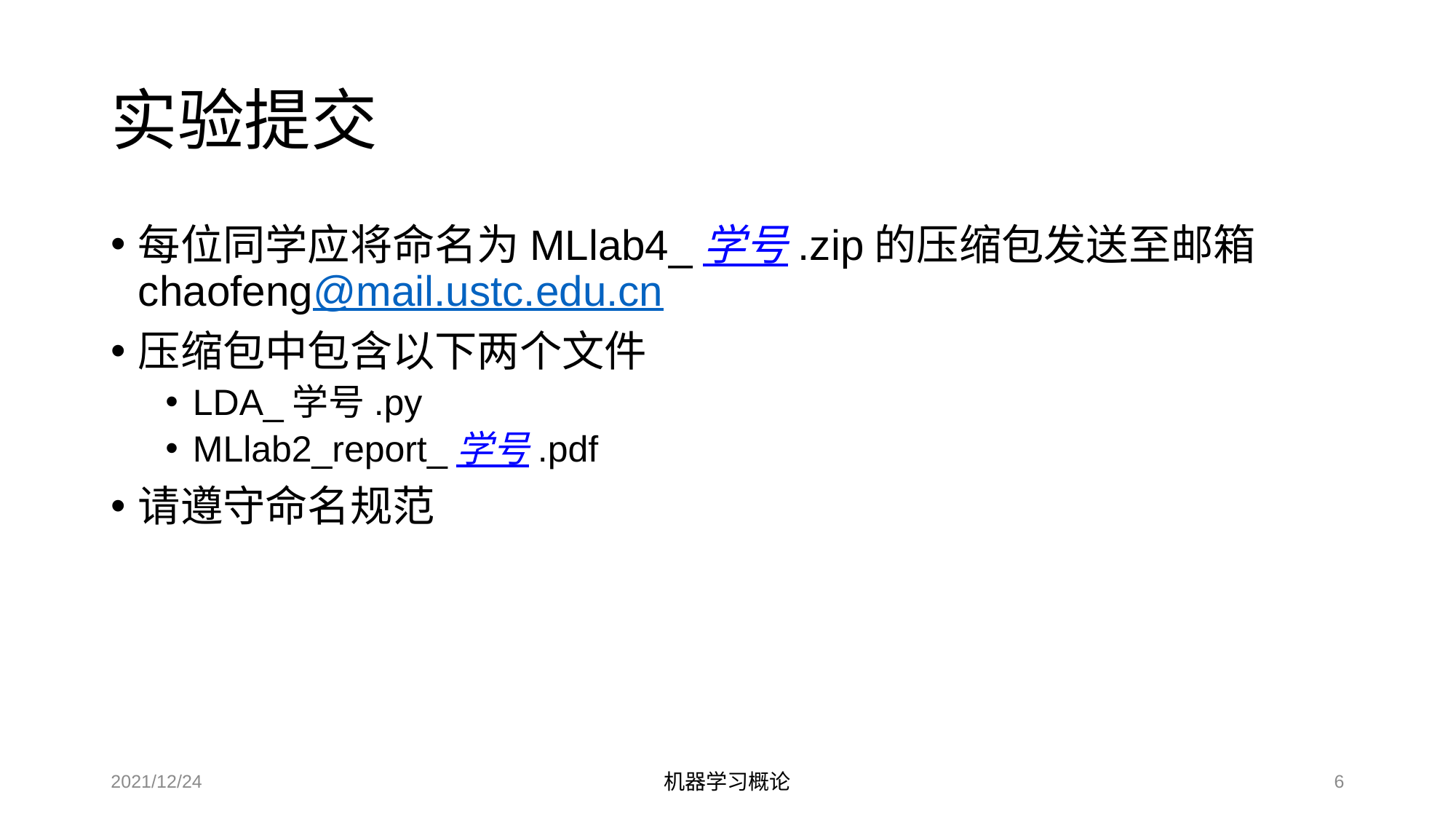

# 实验提交
每位同学应将命名为MLlab4_学号.zip的压缩包发送至邮箱  chaofeng@mail.ustc.edu.cn
压缩包中包含以下两个文件
LDA_学号.py
MLlab2_report_学号.pdf
请遵守命名规范
2021/12/24
机器学习概论
6